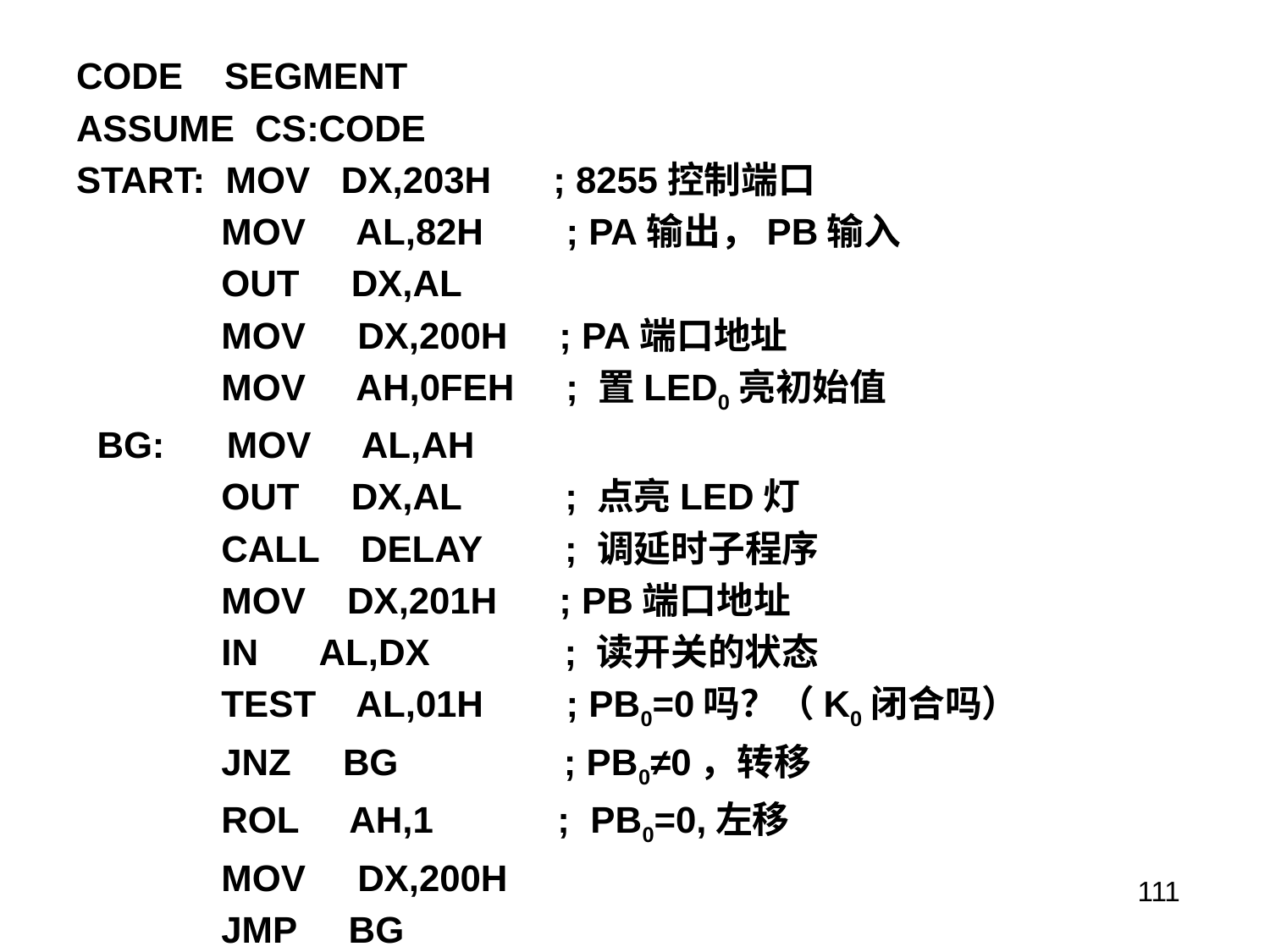

CODE    SEGMENT
ASSUME  CS:CODE
START:  MOV   DX,203H      ; 8255控制端口
              MOV     AL,82H        ; PA输出，PB输入
              OUT     DX,AL
              MOV     DX,200H     ; PA端口地址
              MOV     AH,0FEH     ; 置LED0亮初始值
  BG:      MOV     AL,AH
              OUT     DX,AL          ; 点亮LED灯
              CALL    DELAY        ; 调延时子程序
              MOV    DX,201H      ; PB端口地址
              IN      AL,DX             ; 读开关的状态
              TEST    AL,01H        ; PB0=0吗？（K0闭合吗）
              JNZ     BG                ; PB0≠0，转移
              ROL     AH,1            ;  PB0=0,左移
              MOV     DX,200H
              JMP     BG
111